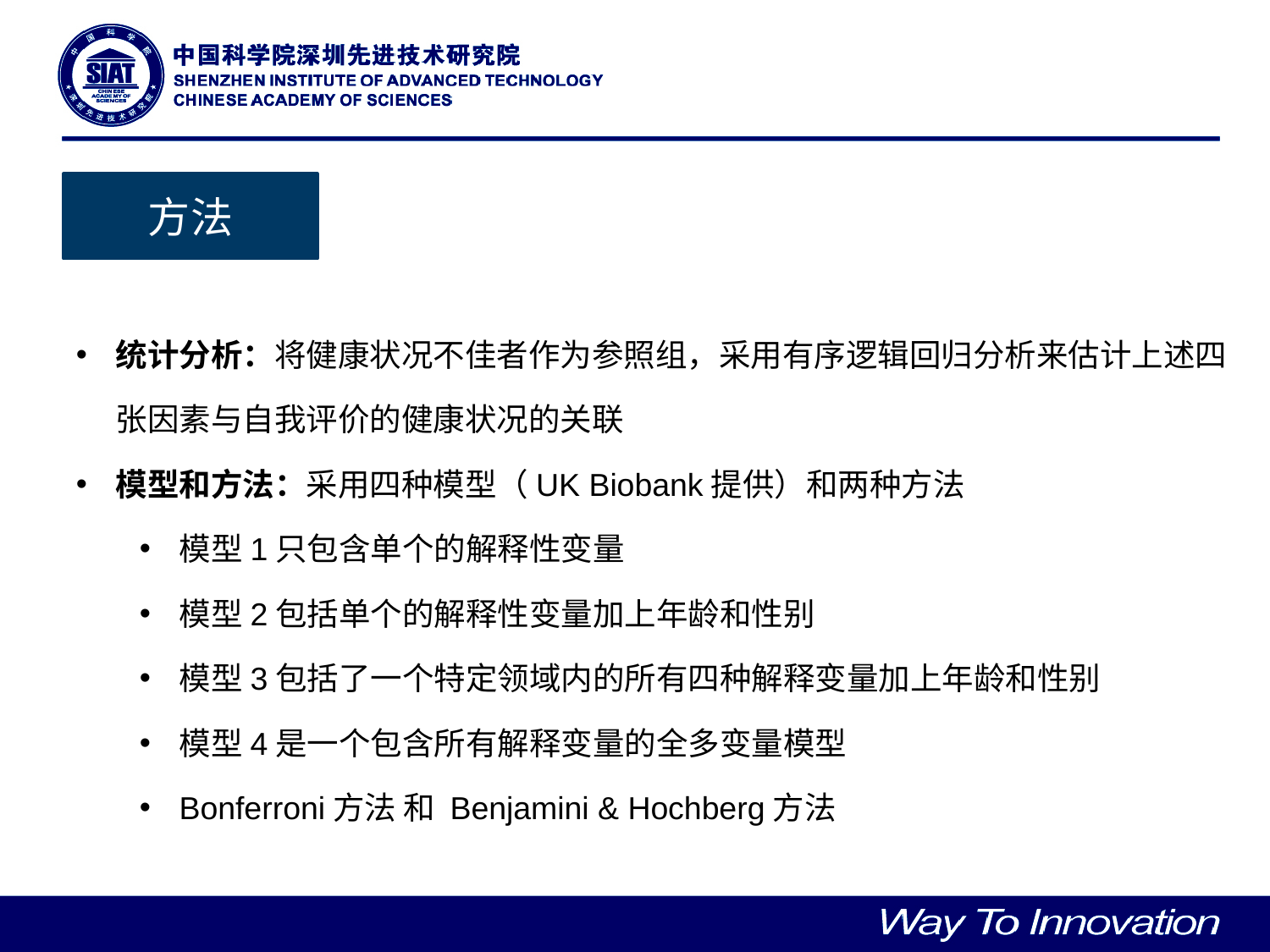

方法
统计分析：将健康状况不佳者作为参照组，采用有序逻辑回归分析来估计上述四张因素与自我评价的健康状况的关联
模型和方法：采用四种模型（UK Biobank提供）和两种方法
模型1只包含单个的解释性变量
模型2包括单个的解释性变量加上年龄和性别
模型3包括了一个特定领域内的所有四种解释变量加上年龄和性别
模型4是一个包含所有解释变量的全多变量模型
Bonferroni方法 和 Benjamini & Hochberg方法